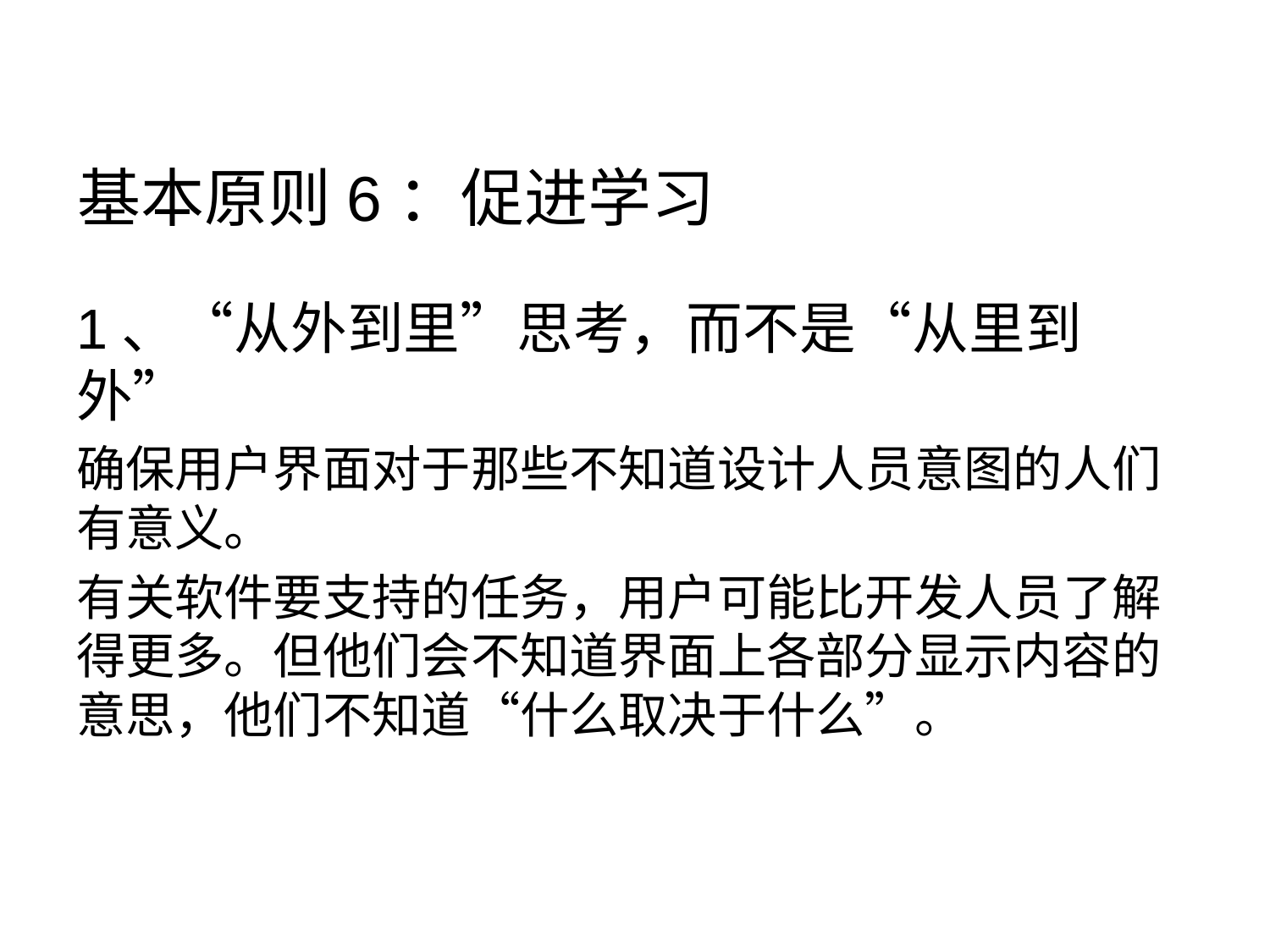

基本原则6：促进学习
1、“从外到里”思考，而不是“从里到外”
确保用户界面对于那些不知道设计人员意图的人们有意义。
有关软件要支持的任务，用户可能比开发人员了解得更多。但他们会不知道界面上各部分显示内容的意思，他们不知道“什么取决于什么”。